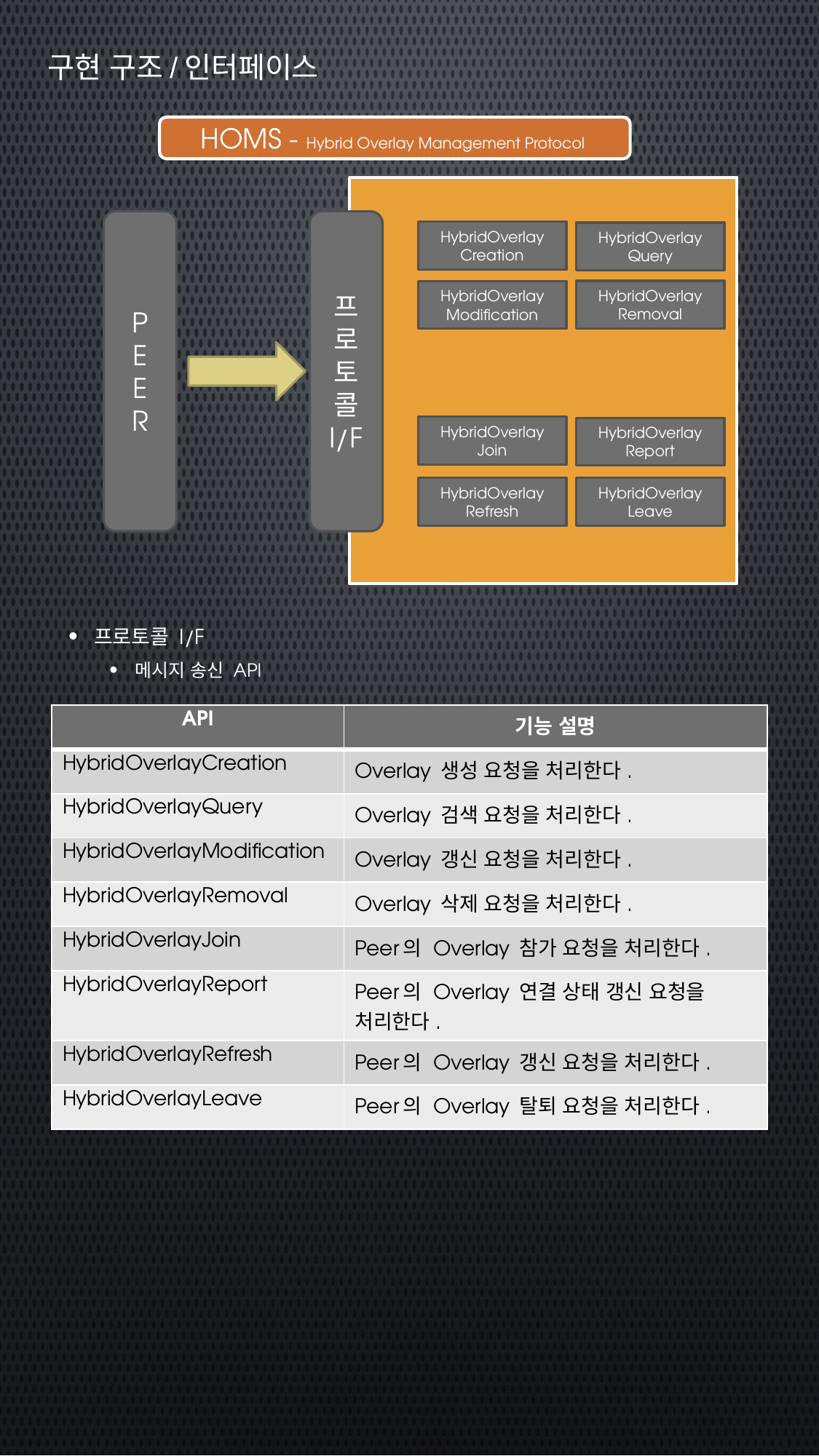

# 구현 구조/인터페이스
HOMS - Hybrid Overlay Management Protocol

P
E
E
R
프로토콜 I/F
HybridOverlay
Creation
HybridOverlay
Query
HybridOverlay
Removal
HybridOverlay
Modification

HybridOverlay
Join
HybridOverlay
Report
HybridOverlay
Leave
HybridOverlay
Refresh
프로토콜 I/F
메시지 송신 API

| API | 기능 설명 |
| --- | --- |
| HybridOverlayCreation | Overlay 생성 요청을 처리한다. |
| HybridOverlayQuery | Overlay 검색 요청을 처리한다. |
| HybridOverlayModification | Overlay 갱신 요청을 처리한다. |
| HybridOverlayRemoval | Overlay 삭제 요청을 처리한다. |
| HybridOverlayJoin | Peer의 Overlay 참가 요청을 처리한다. |
| HybridOverlayReport | Peer의 Overlay 연결 상태 갱신 요청을 처리한다. |
| HybridOverlayRefresh | Peer의 Overlay 갱신 요청을 처리한다. |
| HybridOverlayLeave | Peer의 Overlay 탈퇴 요청을 처리한다. |